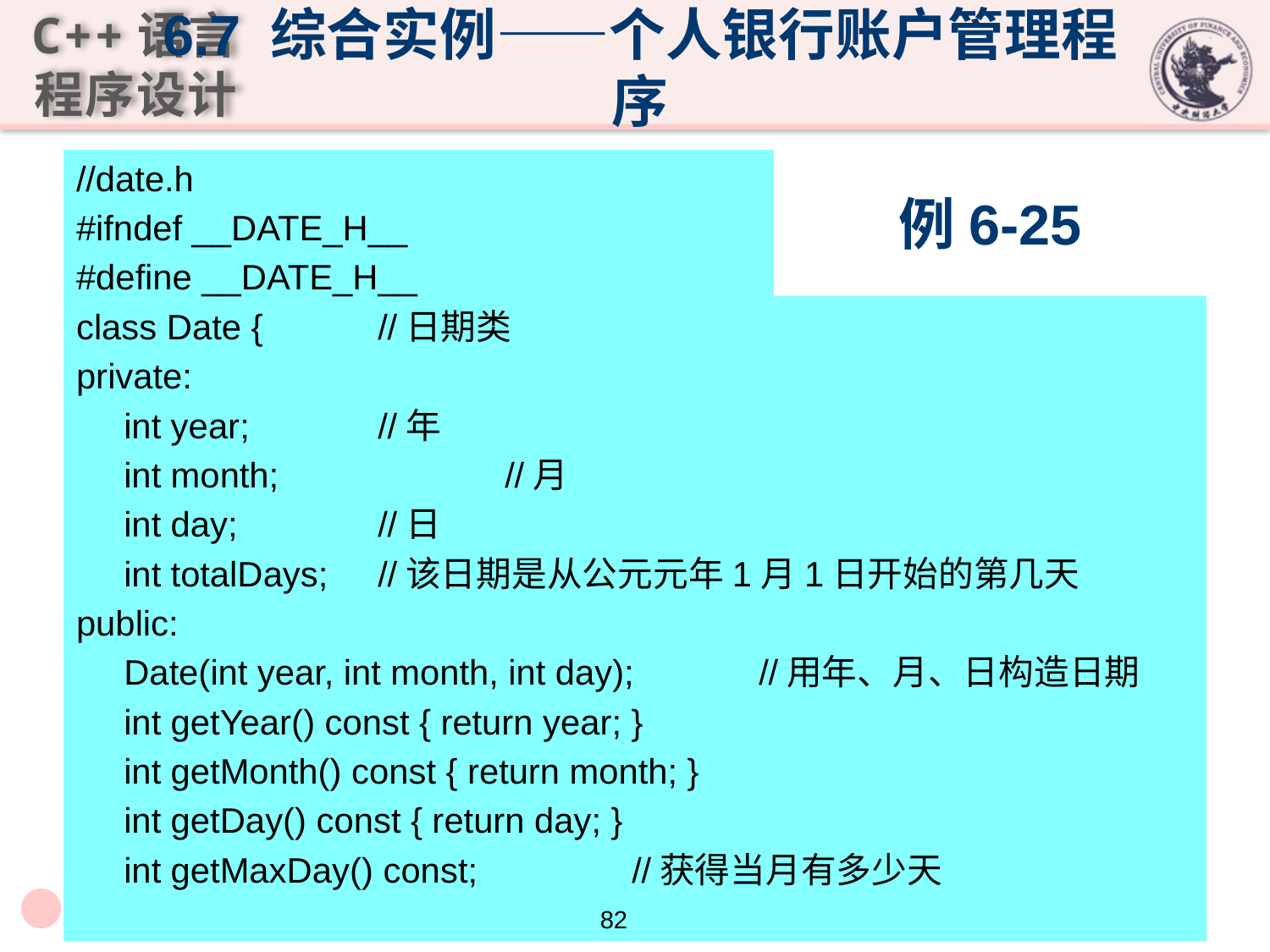

6.7 综合实例——个人银行账户管理程序
# 例6-25
//date.h
#ifndef __DATE_H__
#define __DATE_H__
class Date {	//日期类
private:
	int year;		//年
	int month;		//月
	int day;		//日
	int totalDays;	//该日期是从公元元年1月1日开始的第几天
public:
	Date(int year, int month, int day);	//用年、月、日构造日期
	int getYear() const { return year; }
	int getMonth() const { return month; }
	int getDay() const { return day; }
	int getMaxDay() const;		//获得当月有多少天

82